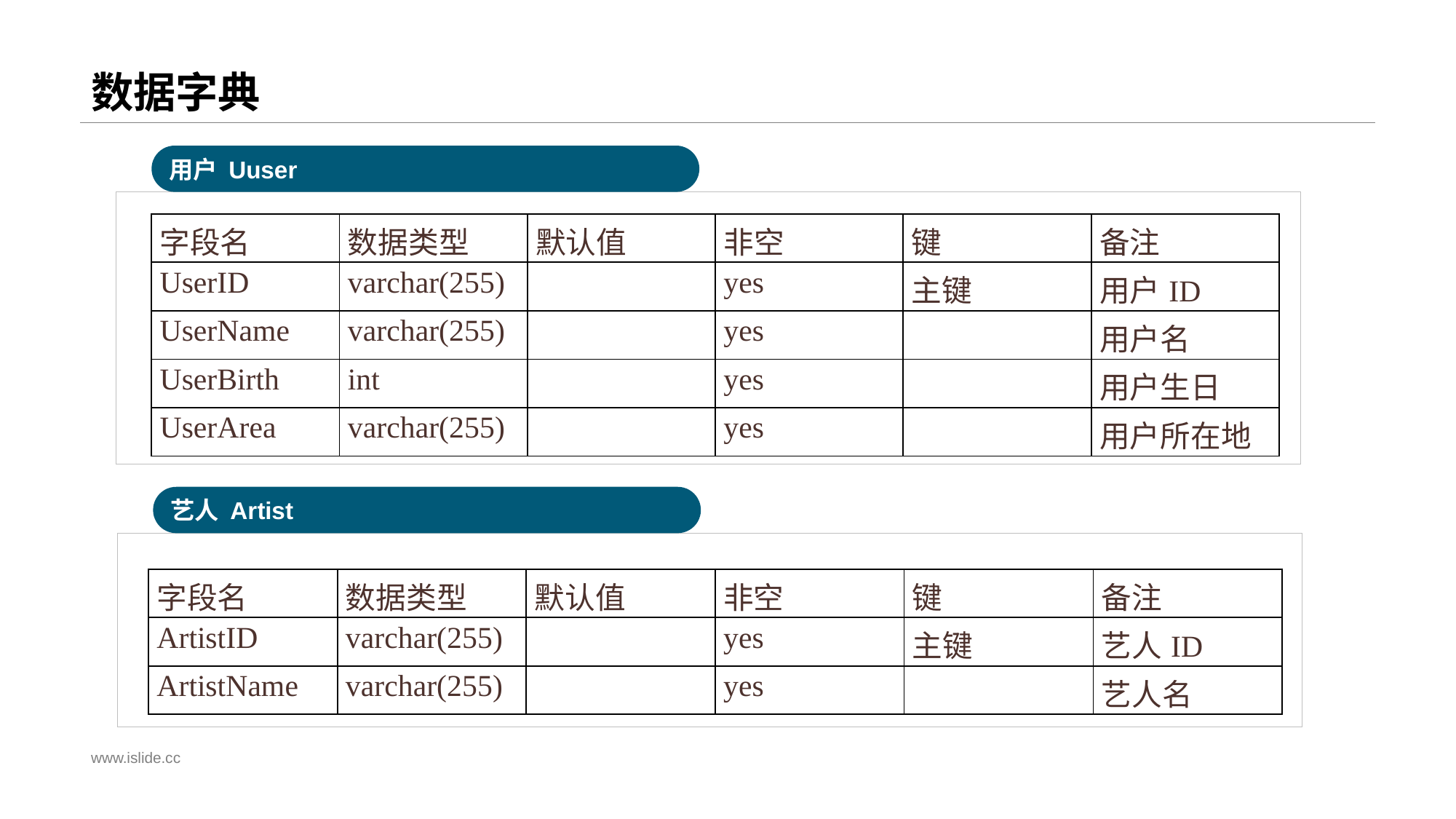

# 数据字典
用户 Uuser

| 字段名 | 数据类型 | 默认值 | 非空 | 键 | 备注 |
| --- | --- | --- | --- | --- | --- |
| UserID | varchar(255) |  | yes | 主键 | 用户ID |
| UserName | varchar(255) |  | yes |  | 用户名 |
| UserBirth | int |  | yes |  | 用户生日 |
| UserArea | varchar(255) |  | yes |  | 用户所在地 |
艺人 Artist

| 字段名 | 数据类型 | 默认值 | 非空 | 键 | 备注 |
| --- | --- | --- | --- | --- | --- |
| ArtistID | varchar(255) |  | yes | 主键 | 艺人ID |
| ArtistName | varchar(255) |  | yes |  | 艺人名 |
www.islide.cc
11